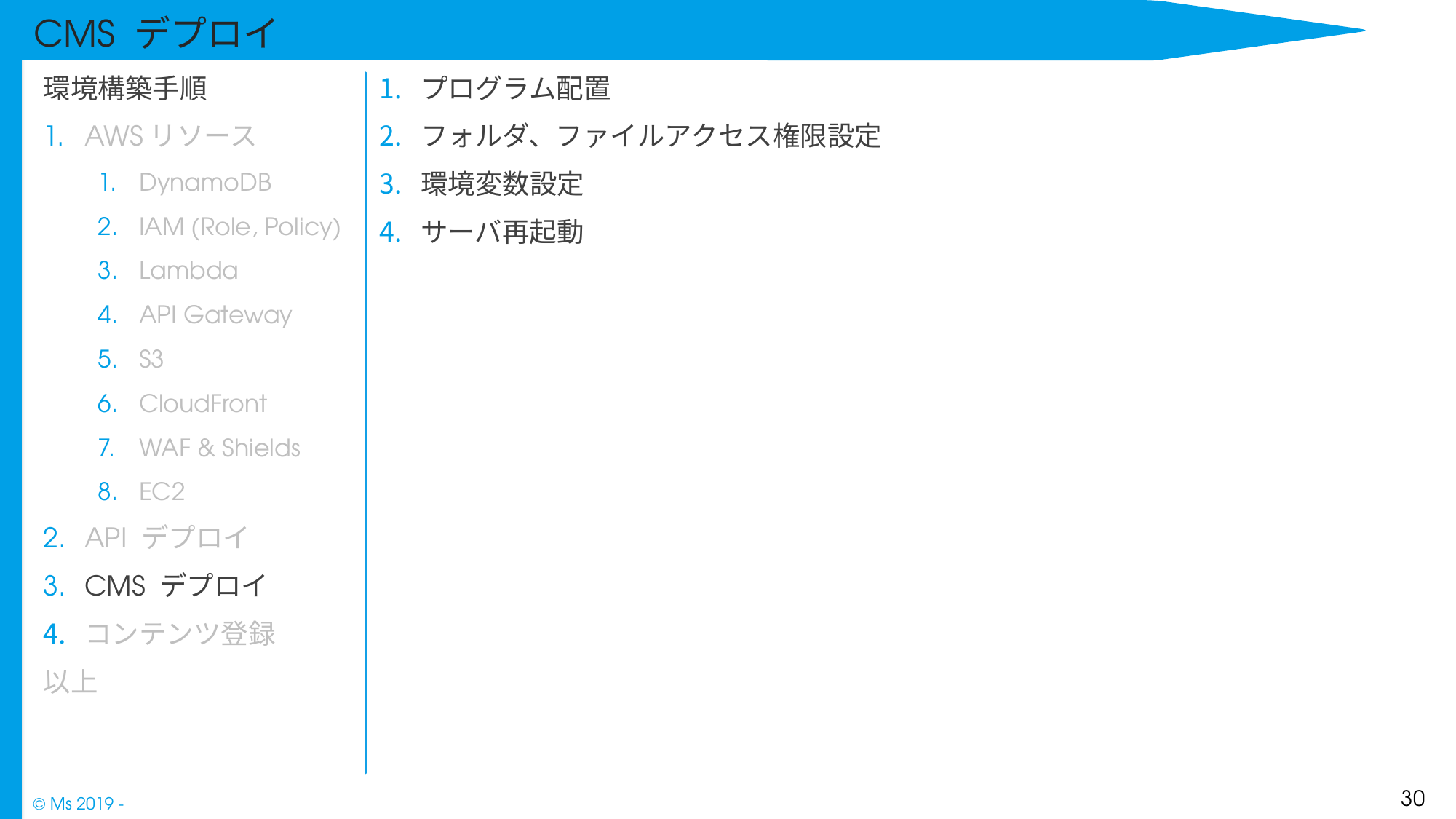

# CMS デプロイ
環境構築手順
AWSリソース
DynamoDB
IAM (Role, Policy)
Lambda
API Gateway
S3
CloudFront
WAF & Shields
EC2
API デプロイ
CMS デプロイ
コンテンツ登録
以上
プログラム配置
フォルダ、ファイルアクセス権限設定
環境変数設定
サーバ再起動
30